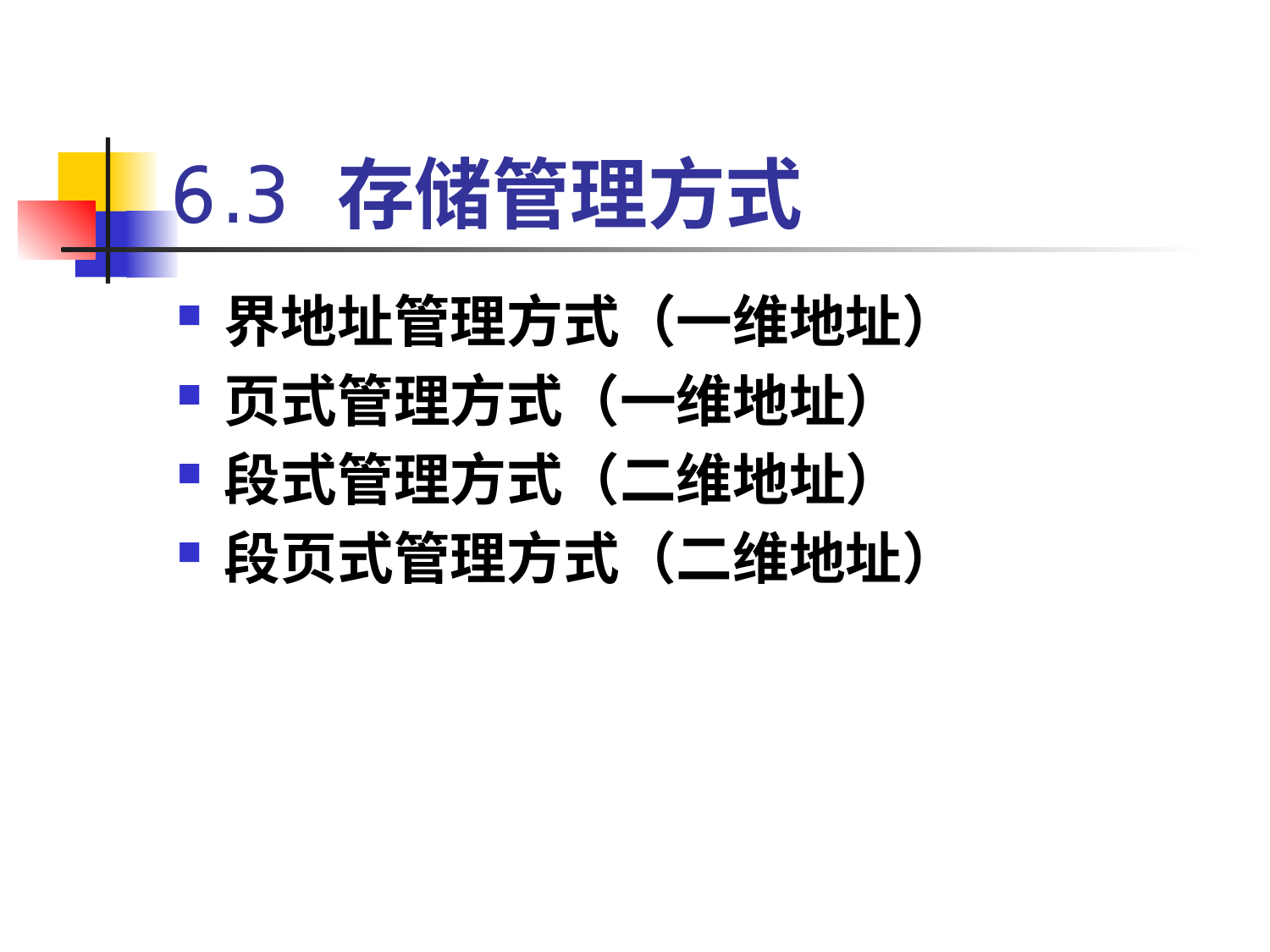

# 6.3 存储管理方式
界地址管理方式（一维地址）
页式管理方式（一维地址）
段式管理方式（二维地址）
段页式管理方式（二维地址）